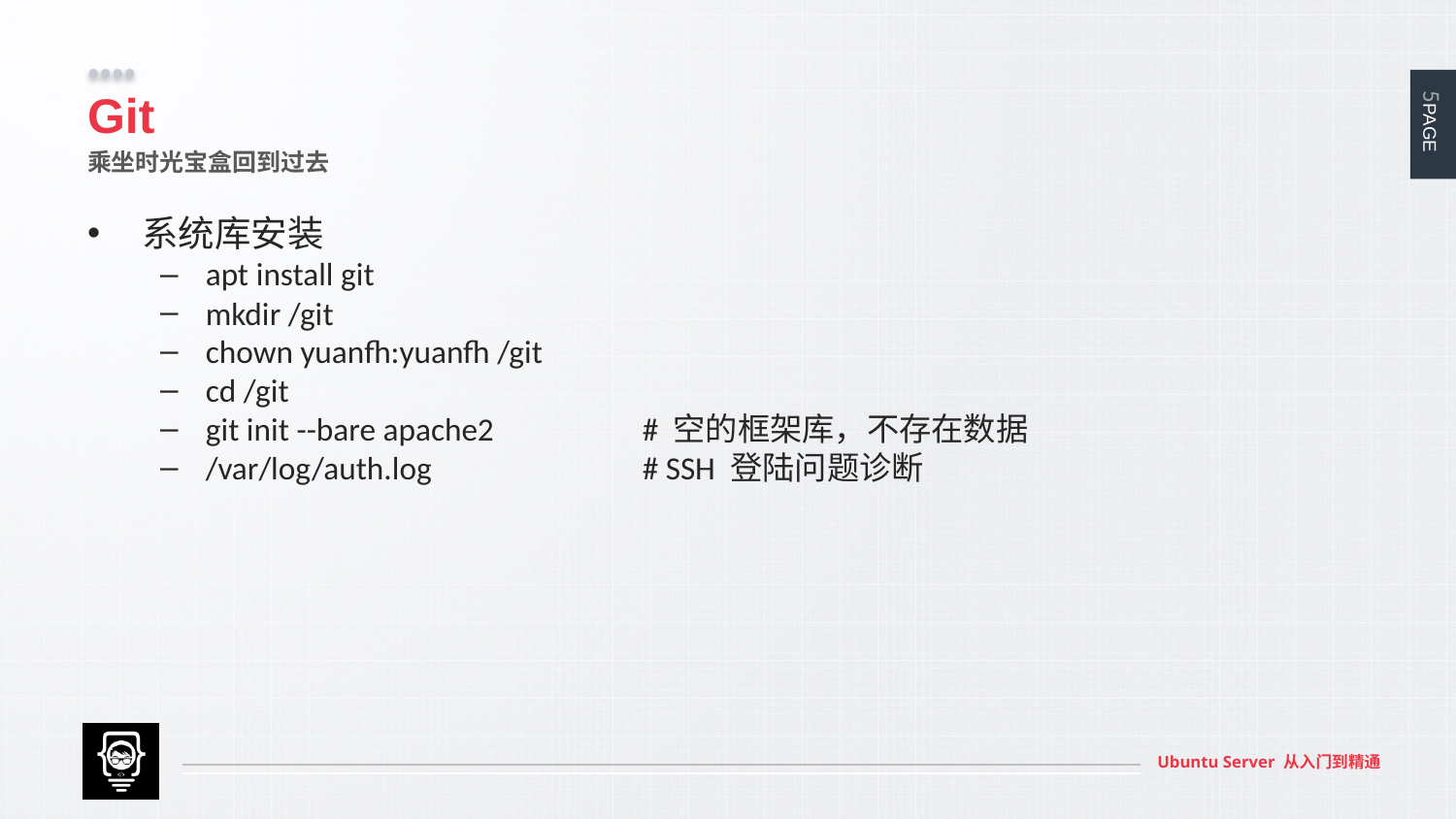

# Git
乘坐时光宝盒回到过去
系统库安装
apt install git
mkdir /git
chown yuanfh:yuanfh /git
cd /git
git init --bare apache2		# 空的框架库，不存在数据
/var/log/auth.log 		# SSH 登陆问题诊断